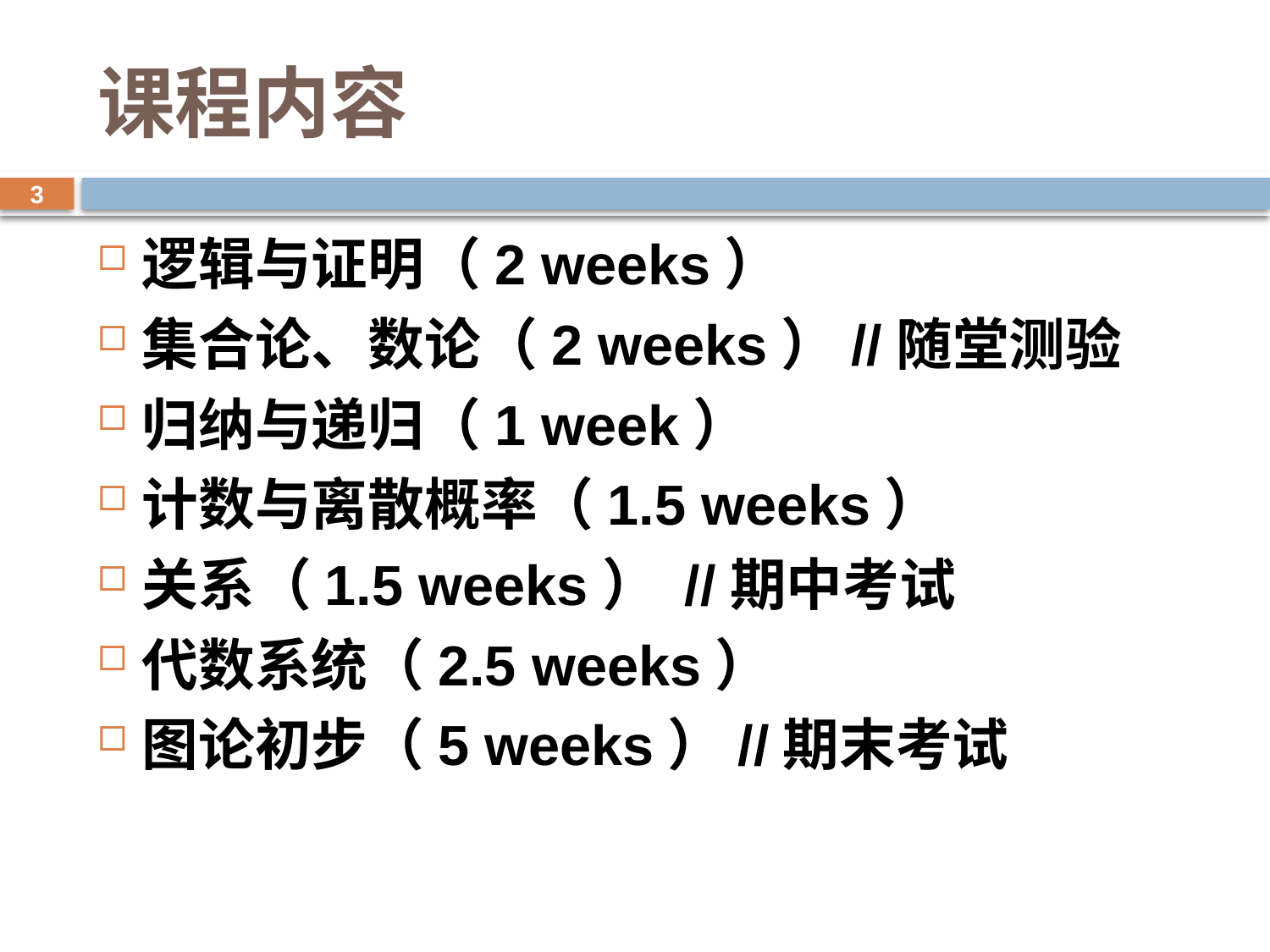

# 课程内容
3
逻辑与证明（2 weeks）
集合论、数论（2 weeks）//随堂测验
归纳与递归（1 week）
计数与离散概率（1.5 weeks）
关系（1.5 weeks） //期中考试
代数系统（2.5 weeks）
图论初步（5 weeks）//期末考试